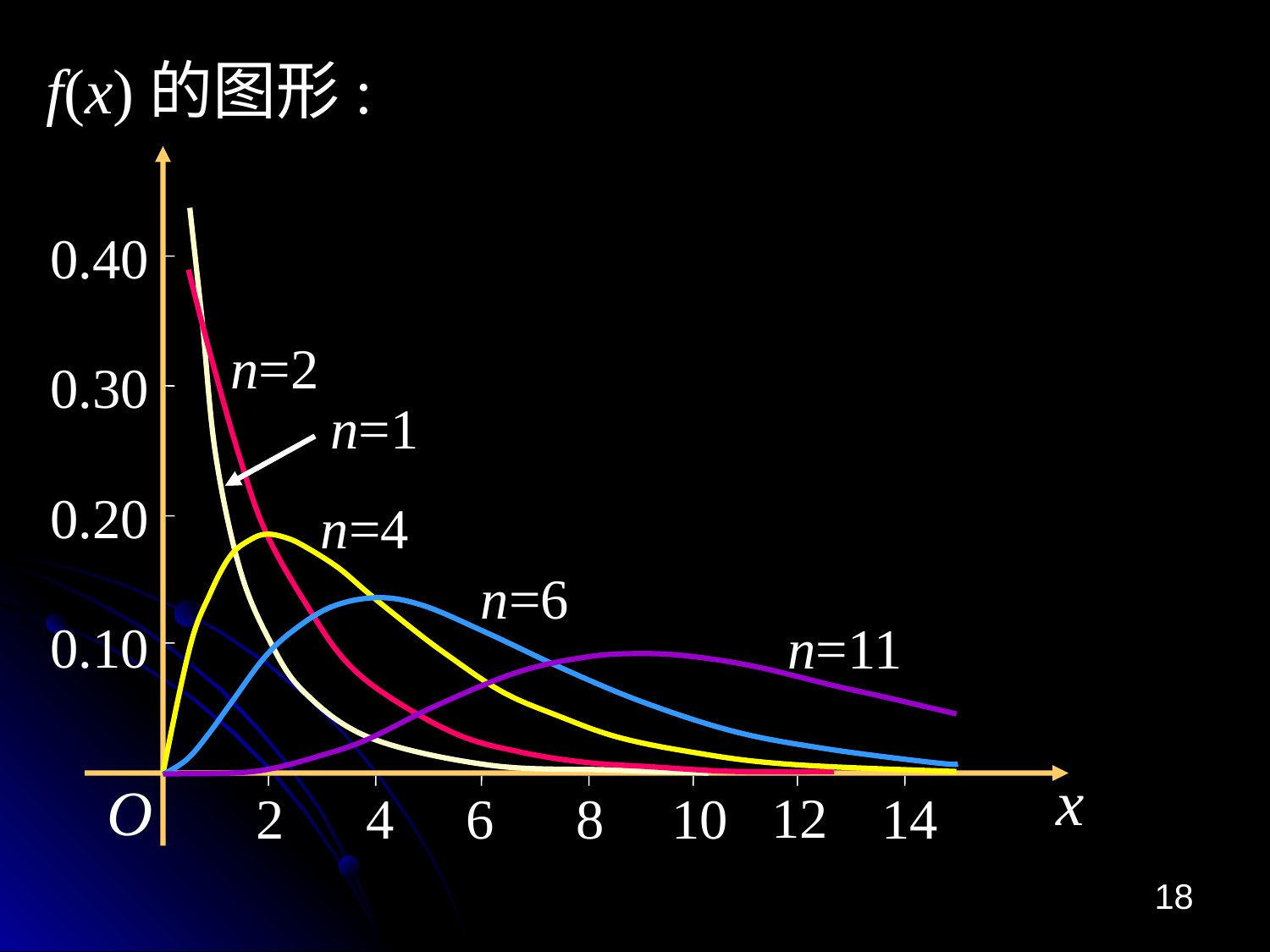

f(x)的图形:

0.40

n=2
0.30

n=1

0.20
n=4

n=6

0.10
n=11

x
O

12
2

4

6

8

10

14

18